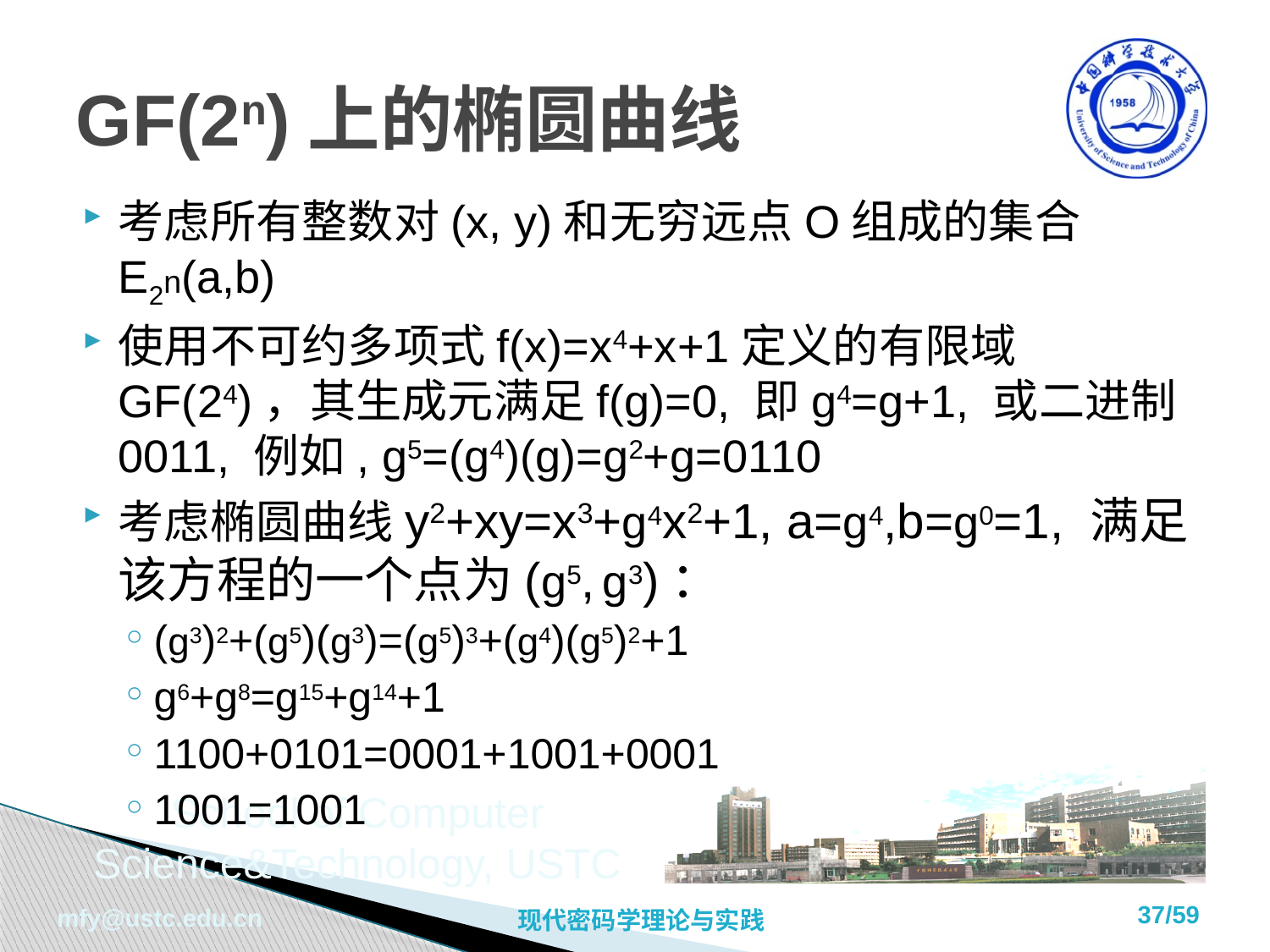

# GF(2n)上的椭圆曲线
考虑所有整数对(x, y)和无穷远点O组成的集合E2n(a,b)
使用不可约多项式f(x)=x4+x+1定义的有限域GF(24)，其生成元满足f(g)=0, 即g4=g+1, 或二进制0011, 例如, g5=(g4)(g)=g2+g=0110
考虑椭圆曲线y2+xy=x3+g4x2+1, a=g4,b=g0=1, 满足该方程的一个点为(g5, g3)：
(g3)2+(g5)(g3)=(g5)3+(g4)(g5)2+1
g6+g8=g15+g14+1
1100+0101=0001+1001+0001
1001=1001